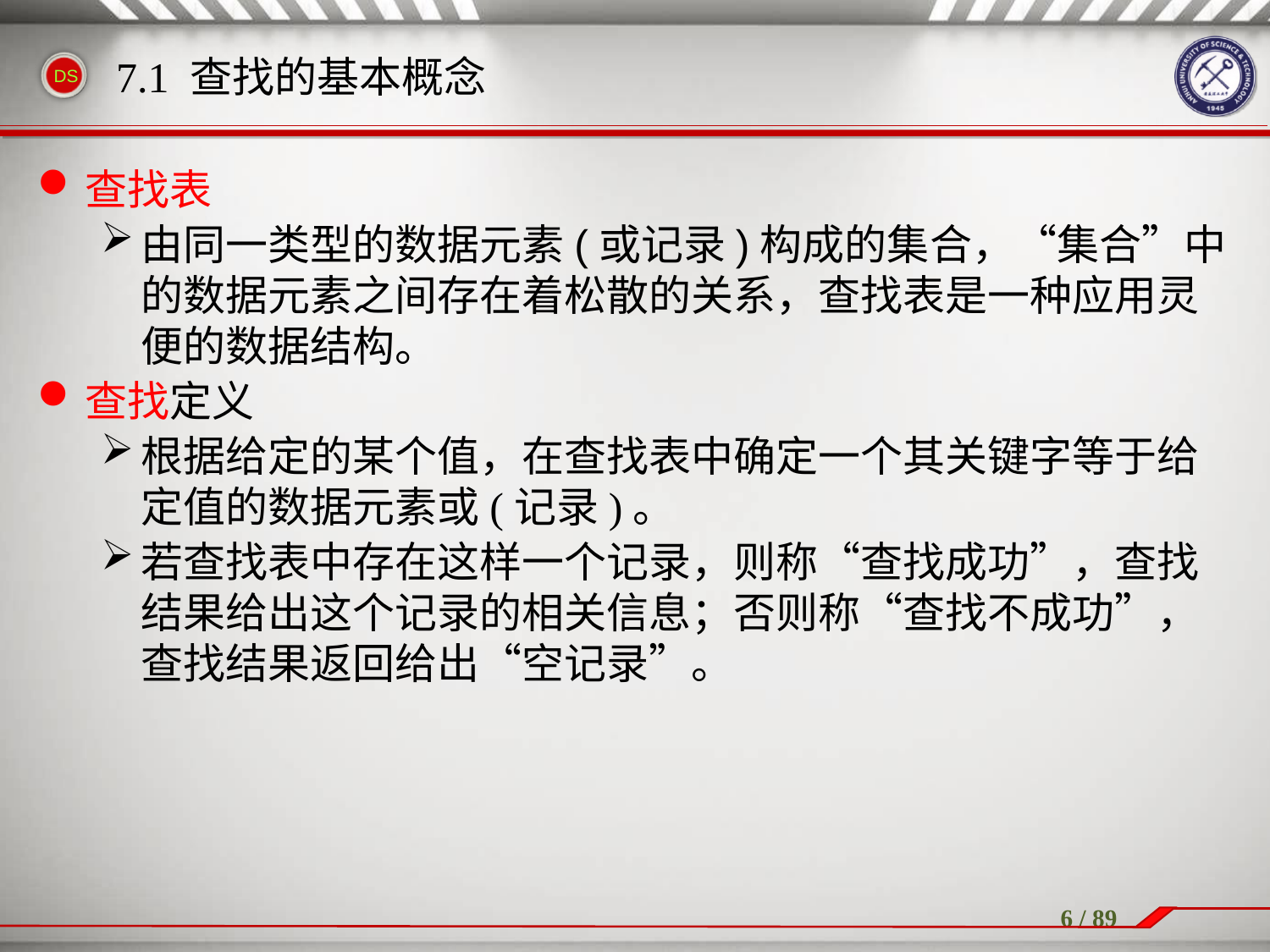

查找表
由同一类型的数据元素(或记录)构成的集合，“集合”中的数据元素之间存在着松散的关系，查找表是一种应用灵便的数据结构。
查找定义
根据给定的某个值，在查找表中确定一个其关键字等于给定值的数据元素或(记录)。
若查找表中存在这样一个记录，则称“查找成功”，查找结果给出这个记录的相关信息；否则称“查找不成功”，查找结果返回给出“空记录”。
7.1 查找的基本概念